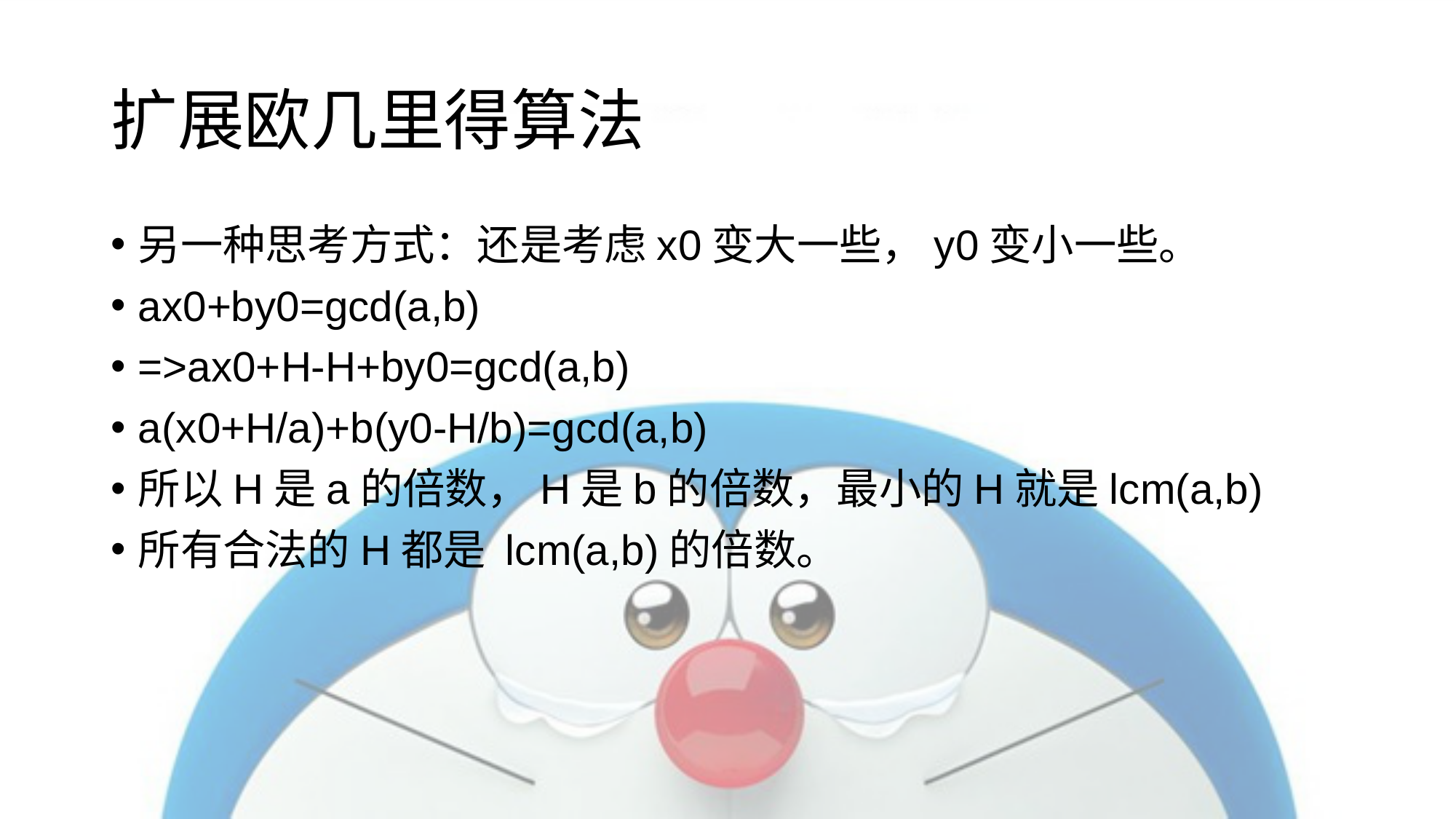

# 扩展欧几里得算法
另一种思考方式：还是考虑x0变大一些，y0变小一些。
ax0+by0=gcd(a,b)
=>ax0+H-H+by0=gcd(a,b)
a(x0+H/a)+b(y0-H/b)=gcd(a,b)
所以H是a的倍数，H是b的倍数，最小的H就是lcm(a,b)
所有合法的H都是 lcm(a,b)的倍数。